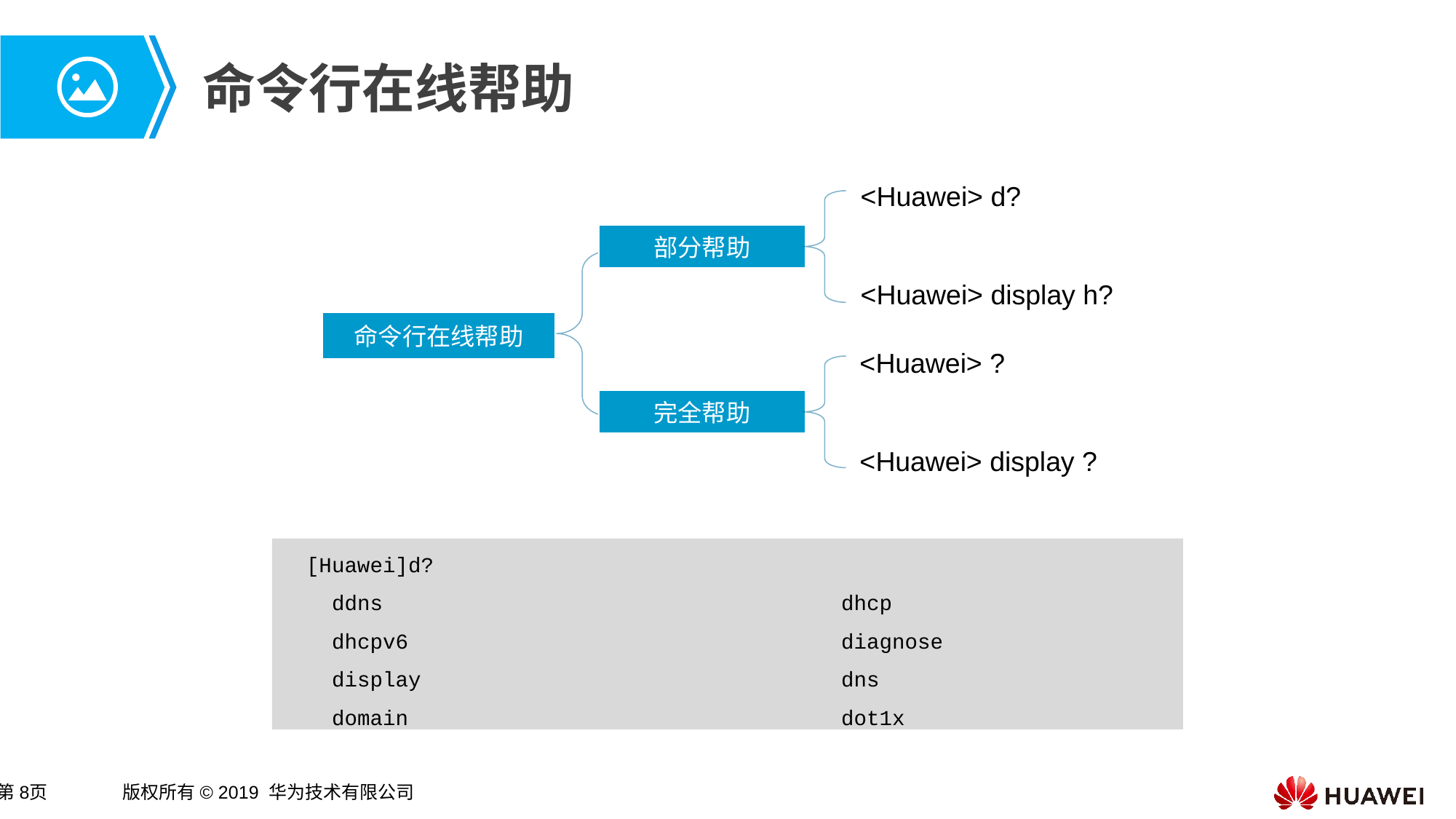

# 命令行在线帮助
<Huawei> d?

<Huawei> display h?

部分帮助

命令行在线帮助
<Huawei> ?

<Huawei> display ?

完全帮助
[Huawei]d?
  ddns                                    dhcp
  dhcpv6                                  diagnose
  display                                 dns
  domain                                  dot1x